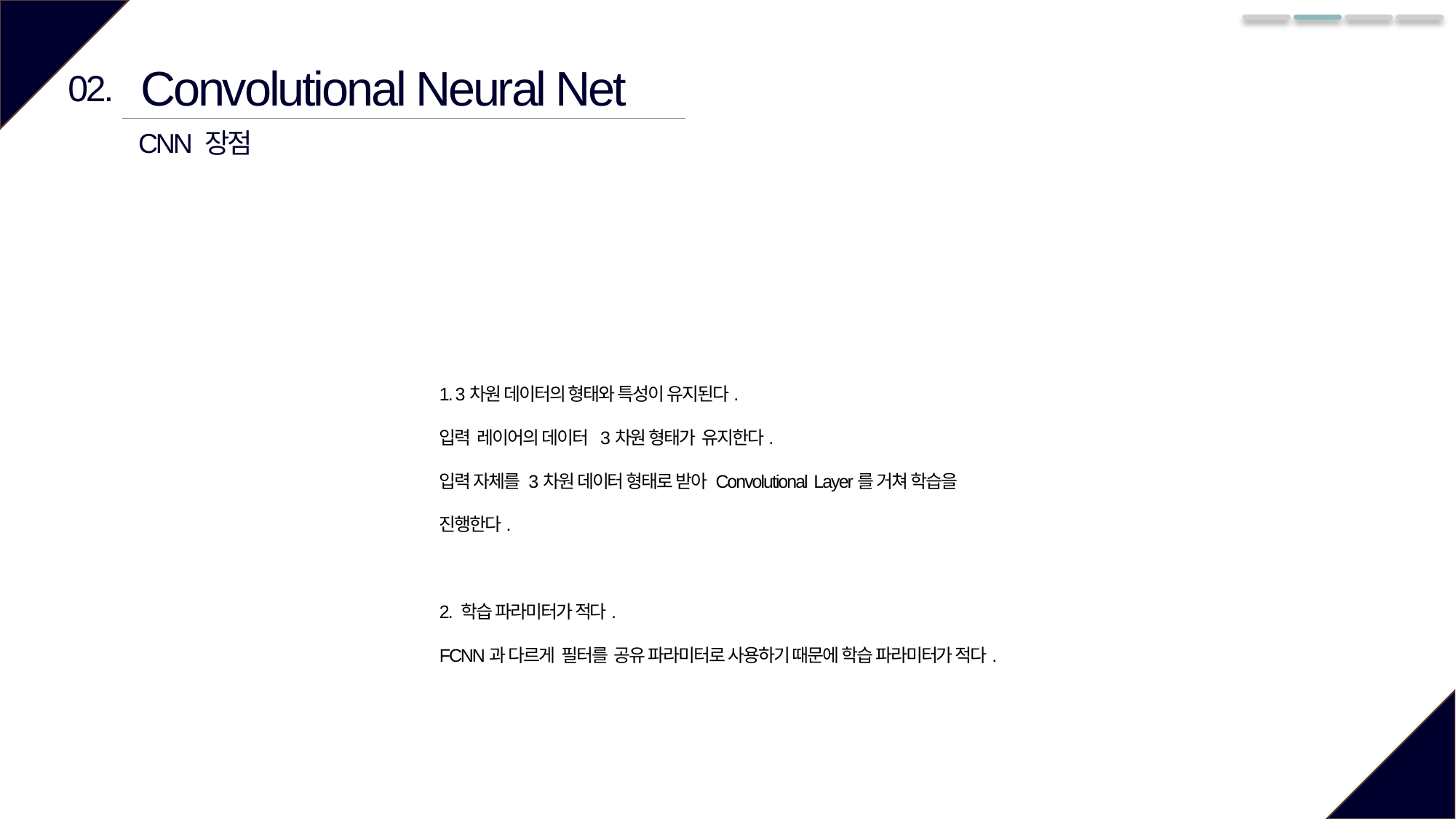

Convolutional Neural Net
02.
CNN 장점
1. 3차원 데이터의 형태와 특성이 유지된다.
입력  레이어의 데이터  3차원 형태가  유지한다.
입력 자체를 3차원 데이터 형태로 받아 Convolutional  Layer를 거쳐 학습을 진행한다.

2. 학습 파라미터가 적다.
FCNN과 다르게  필터를  공유 파라미터로 사용하기 때문에 학습 파라미터가 적다.